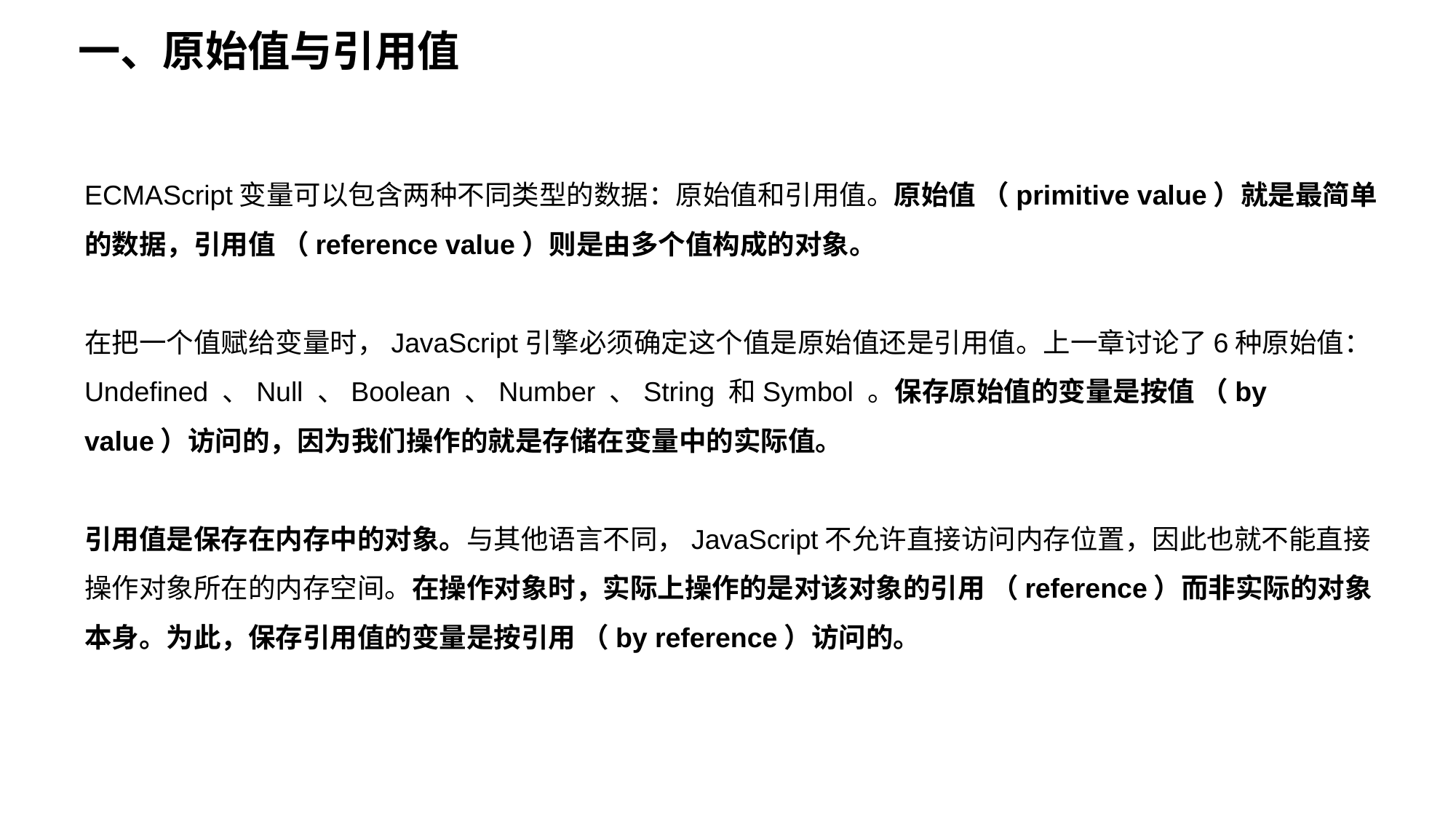

一、原始值与引用值
ECMAScript变量可以包含两种不同类型的数据：原始值和引用值。原始值 （primitive value）就是最简单的数据，引用值 （reference value）则是由多个值构成的对象。

在把一个值赋给变量时，JavaScript引擎必须确定这个值是原始值还是引用值。上一章讨论了6种原始值：Undefined 、Null 、Boolean 、Number 、String 和Symbol 。保存原始值的变量是按值 （by value）访问的，因为我们操作的就是存储在变量中的实际值。

引用值是保存在内存中的对象。与其他语言不同，JavaScript不允许直接访问内存位置，因此也就不能直接操作对象所在的内存空间。在操作对象时，实际上操作的是对该对象的引用 （reference）而非实际的对象本身。为此，保存引用值的变量是按引用 （by reference）访问的。